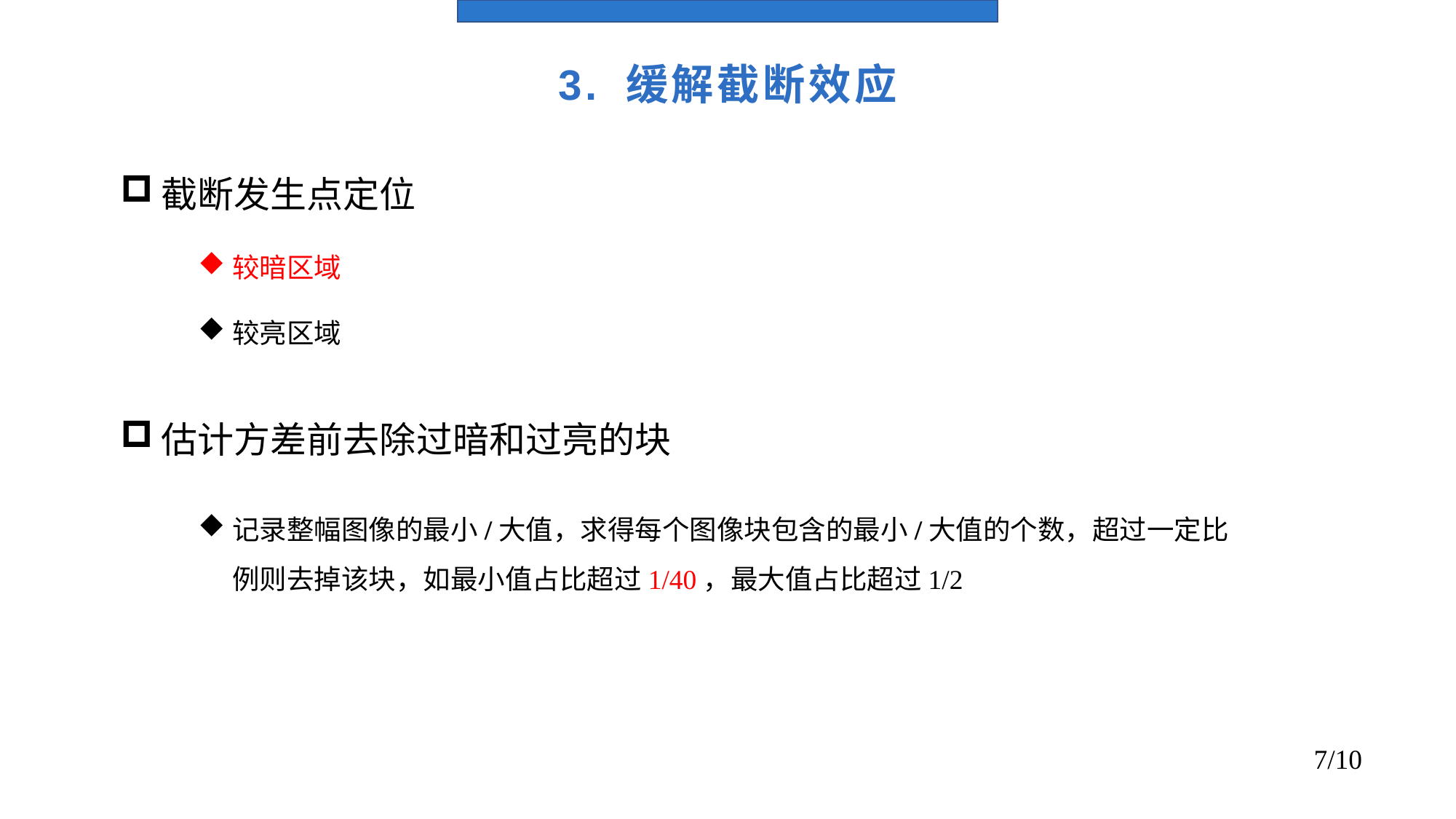

3. 缓解截断效应
截断发生点定位
较暗区域

较亮区域
估计方差前去除过暗和过亮的块
记录整幅图像的最小/大值，求得每个图像块包含的最小/大值的个数，超过一定比例则去掉该块，如最小值占比超过1/40，最大值占比超过1/2
7/10